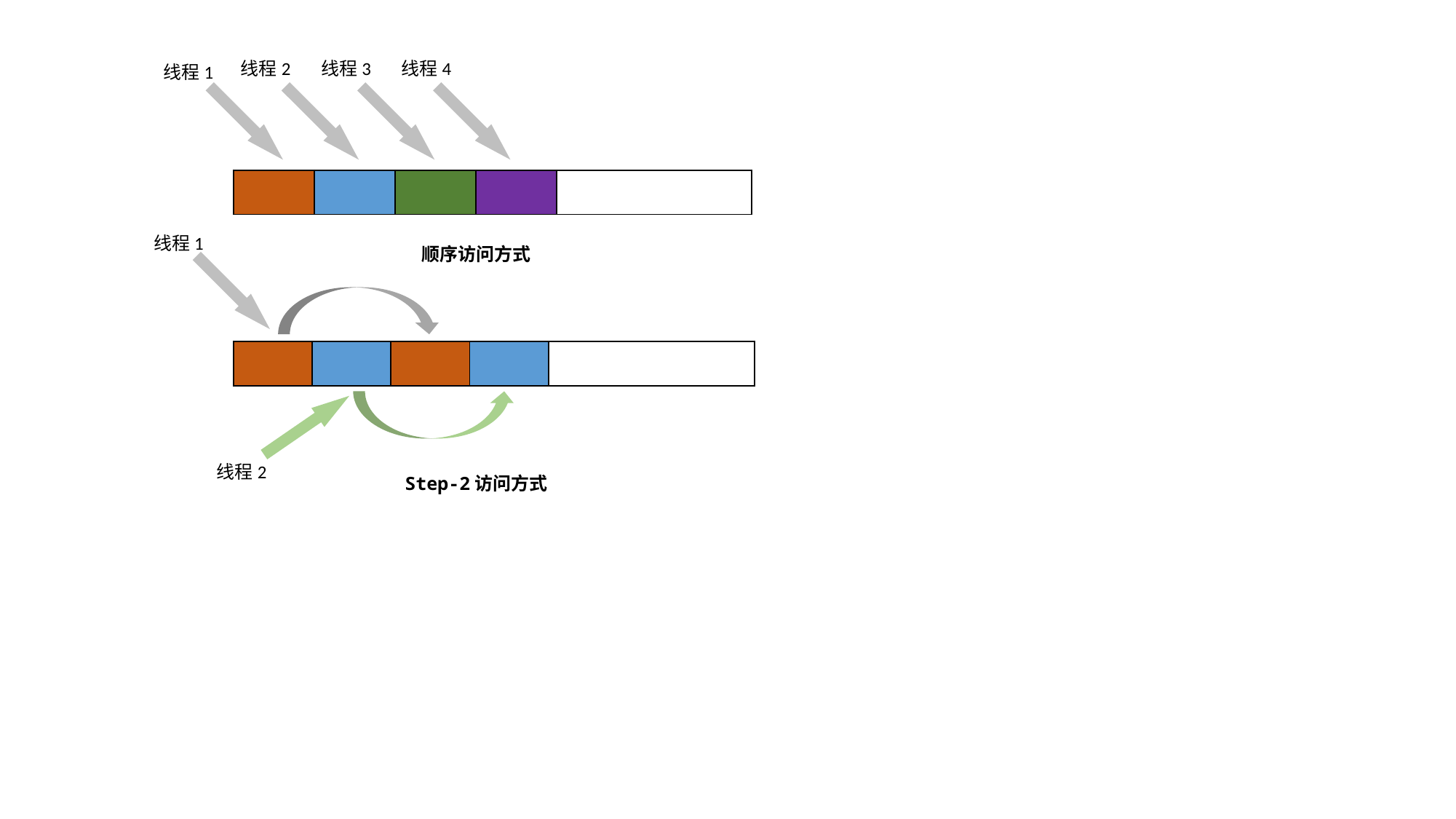

线程2
线程3
线程4
线程1

|  |  |  |  |  |
| --- | --- | --- | --- | --- |
线程1
顺序访问方式

|  |  |  |  |  |
| --- | --- | --- | --- | --- |

线程2
Step-2访问方式